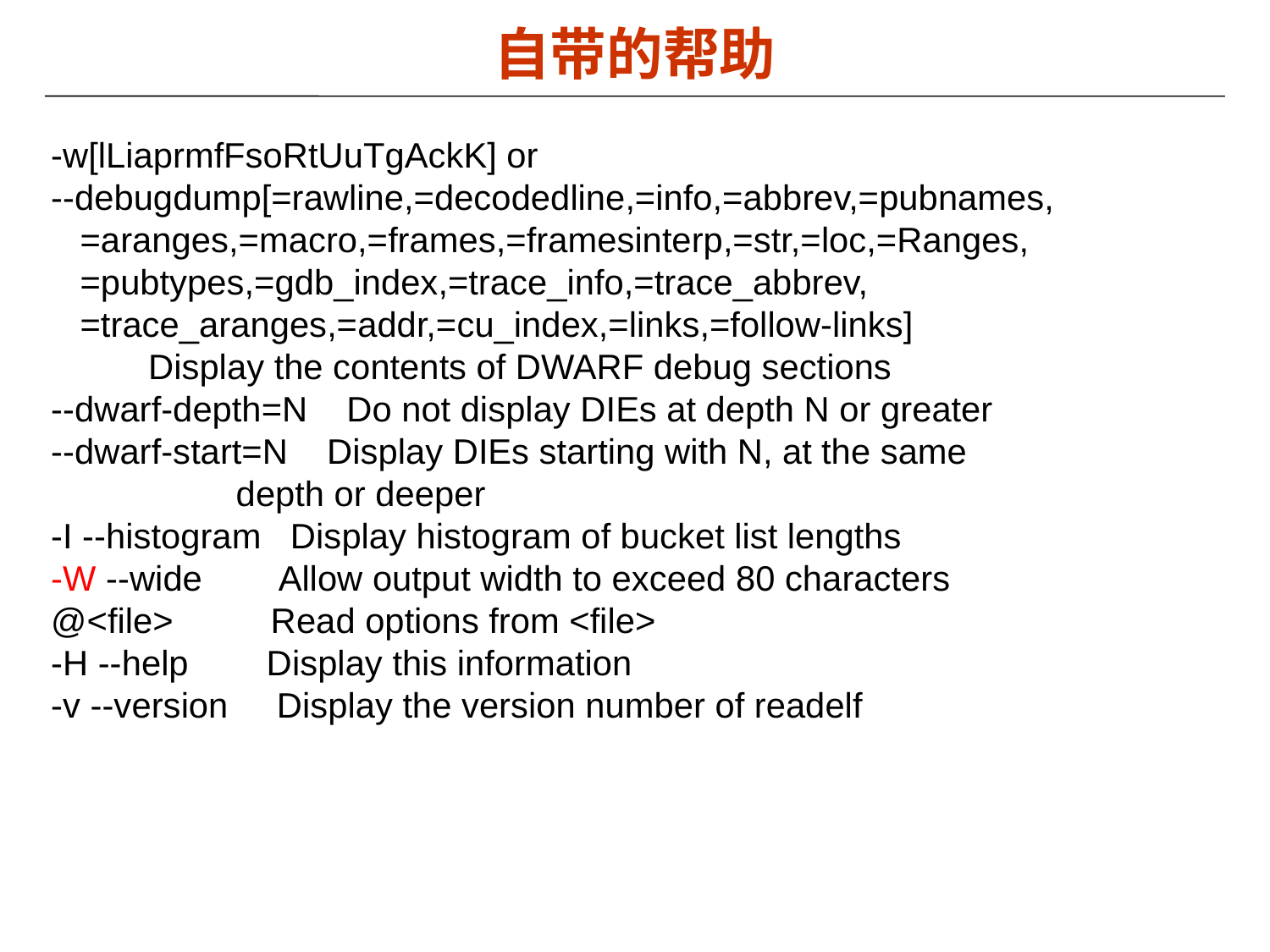

自带的帮助
 -w[lLiaprmfFsoRtUuTgAckK] or
 --debugdump[=rawline,=decodedline,=info,=abbrev,=pubnames,
    =aranges,=macro,=frames,=framesinterp,=str,=loc,=Ranges,
    =pubtypes,=gdb_index,=trace_info,=trace_abbrev,
    =trace_aranges,=addr,=cu_index,=links,=follow-links]
           Display the contents of DWARF debug sections
 --dwarf-depth=N    Do not display DIEs at depth N or greater
 --dwarf-start=N    Display DIEs starting with N, at the same
                    depth or deeper
 -I --histogram   Display histogram of bucket list lengths
 -W --wide        Allow output width to exceed 80 characters
 @<file>          Read options from <file>
 -H --help        Display this information
 -v --version     Display the version number of readelf